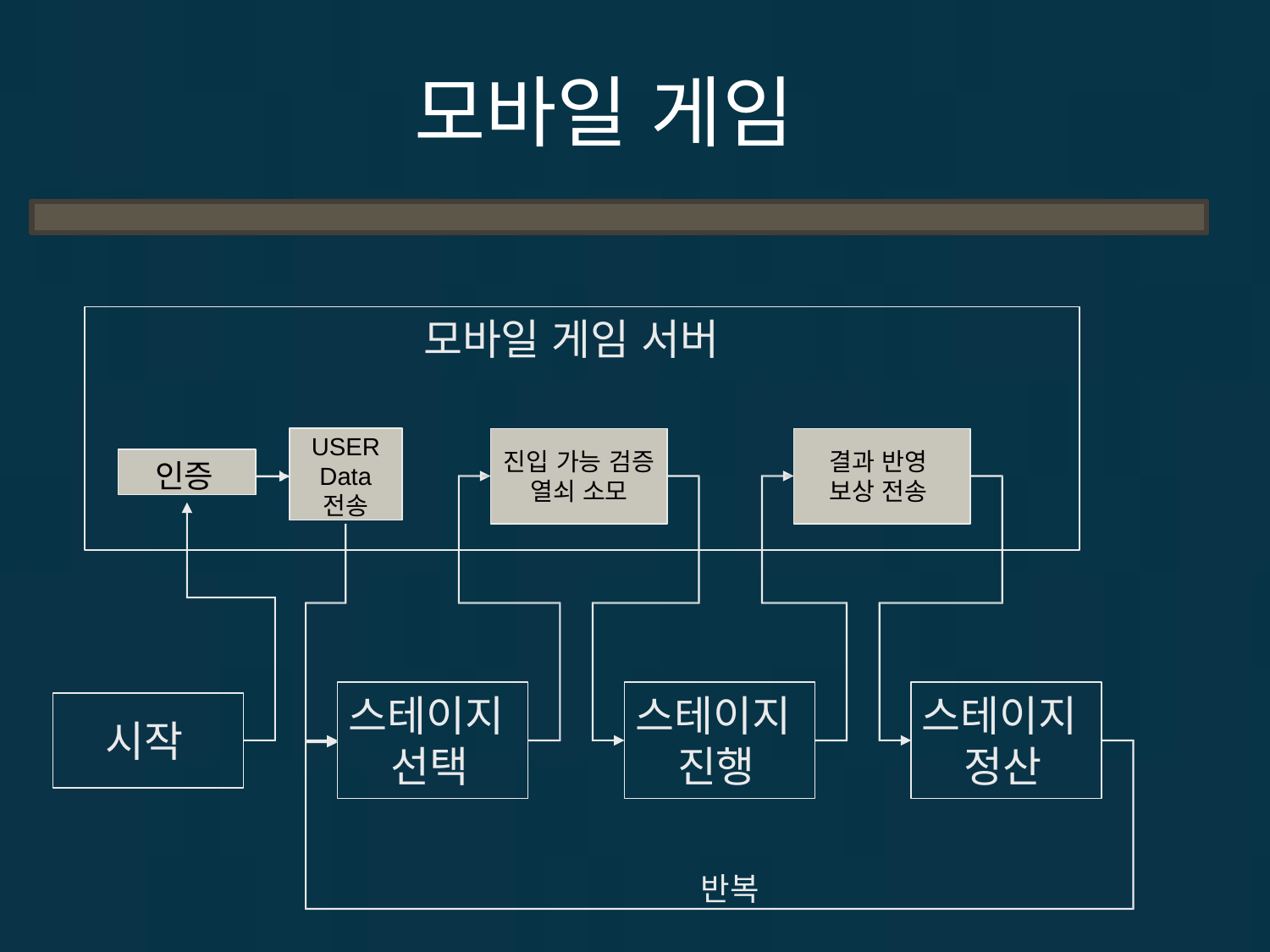

# 모바일 게임

모바일 게임 서버
USER
Data
전송

진입 가능 검증
열쇠 소모
결과 반영
보상 전송
인증

스테이지  선택
스테이지  진행
스테이지  정산

시작

반복